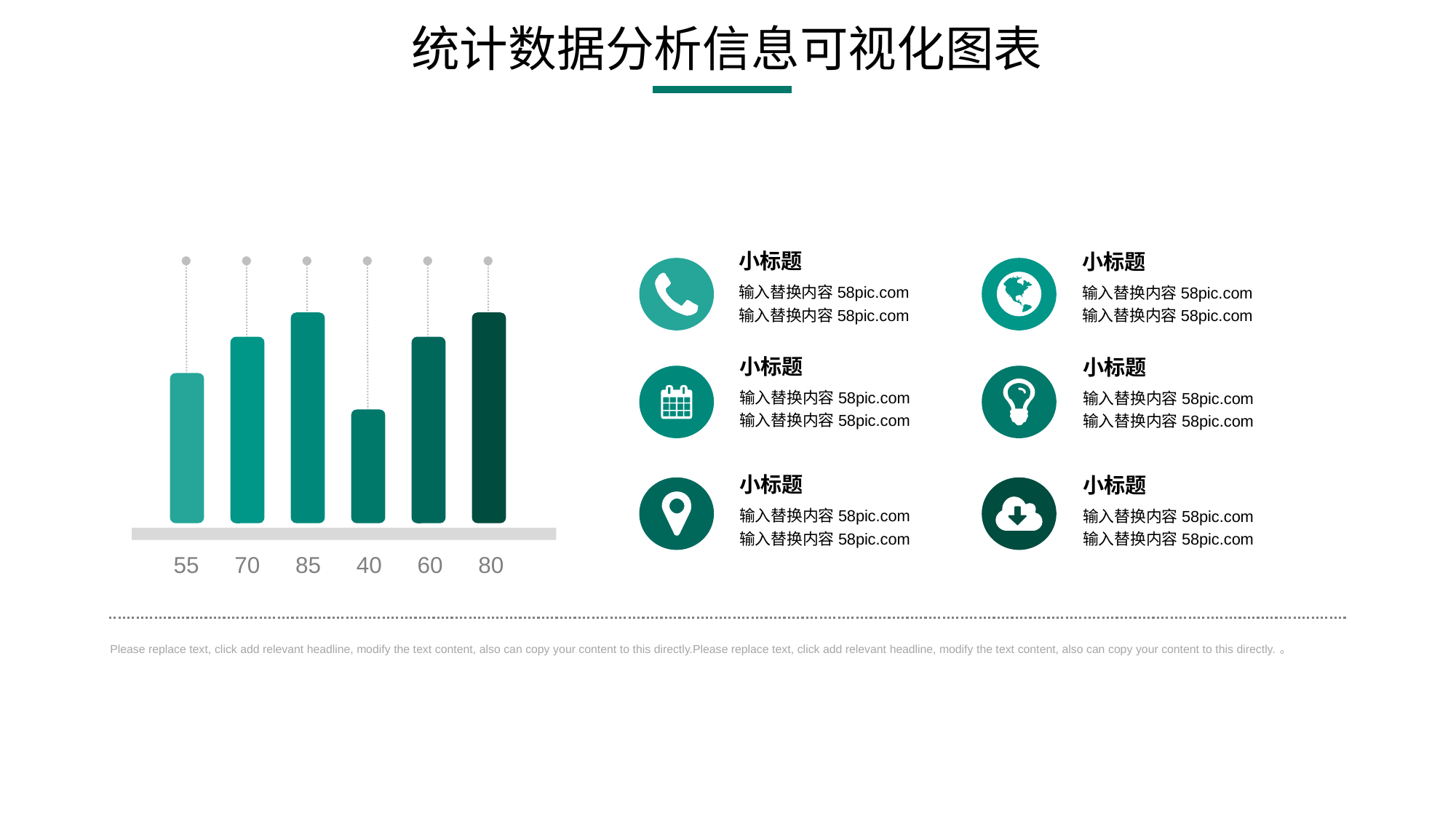

小标题
输入替换内容58pic.com输入替换内容58pic.com
小标题
输入替换内容58pic.com输入替换内容58pic.com

小标题
输入替换内容58pic.com输入替换内容58pic.com
小标题
输入替换内容58pic.com输入替换内容58pic.com

小标题
输入替换内容58pic.com输入替换内容58pic.com
小标题
输入替换内容58pic.com输入替换内容58pic.com

55
70
85
40
60
80
Please replace text, click add relevant headline, modify the text content, also can copy your content to this directly.Please replace text, click add relevant headline, modify the text content, also can copy your content to this directly.。